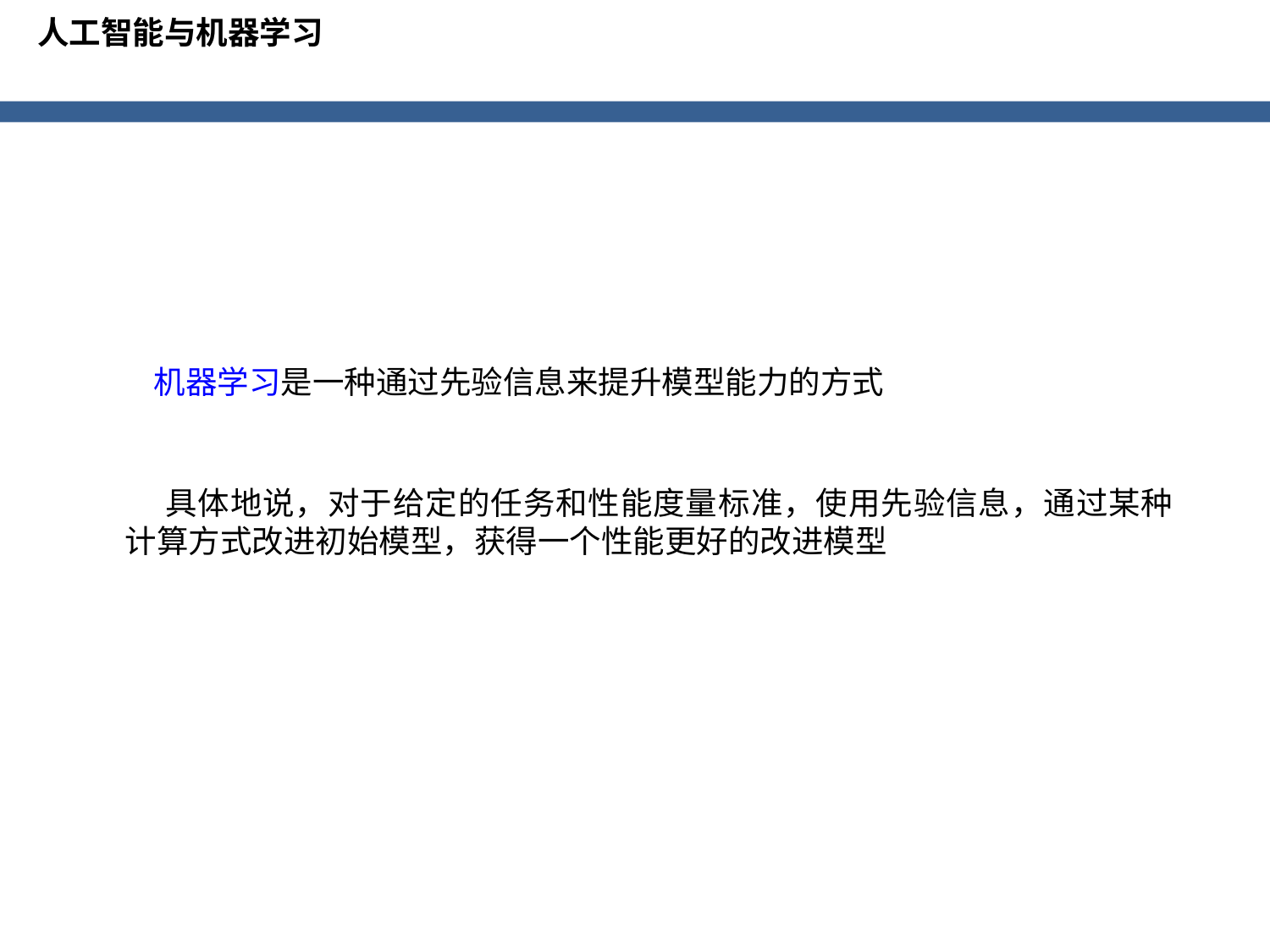

人工智能与机器学习
机器学习是一种通过先验信息来提升模型能力的方式
    具体地说，对于给定的任务和性能度量标准，使用先验信息，通过某种计算方式改进初始模型，获得一个性能更好的改进模型